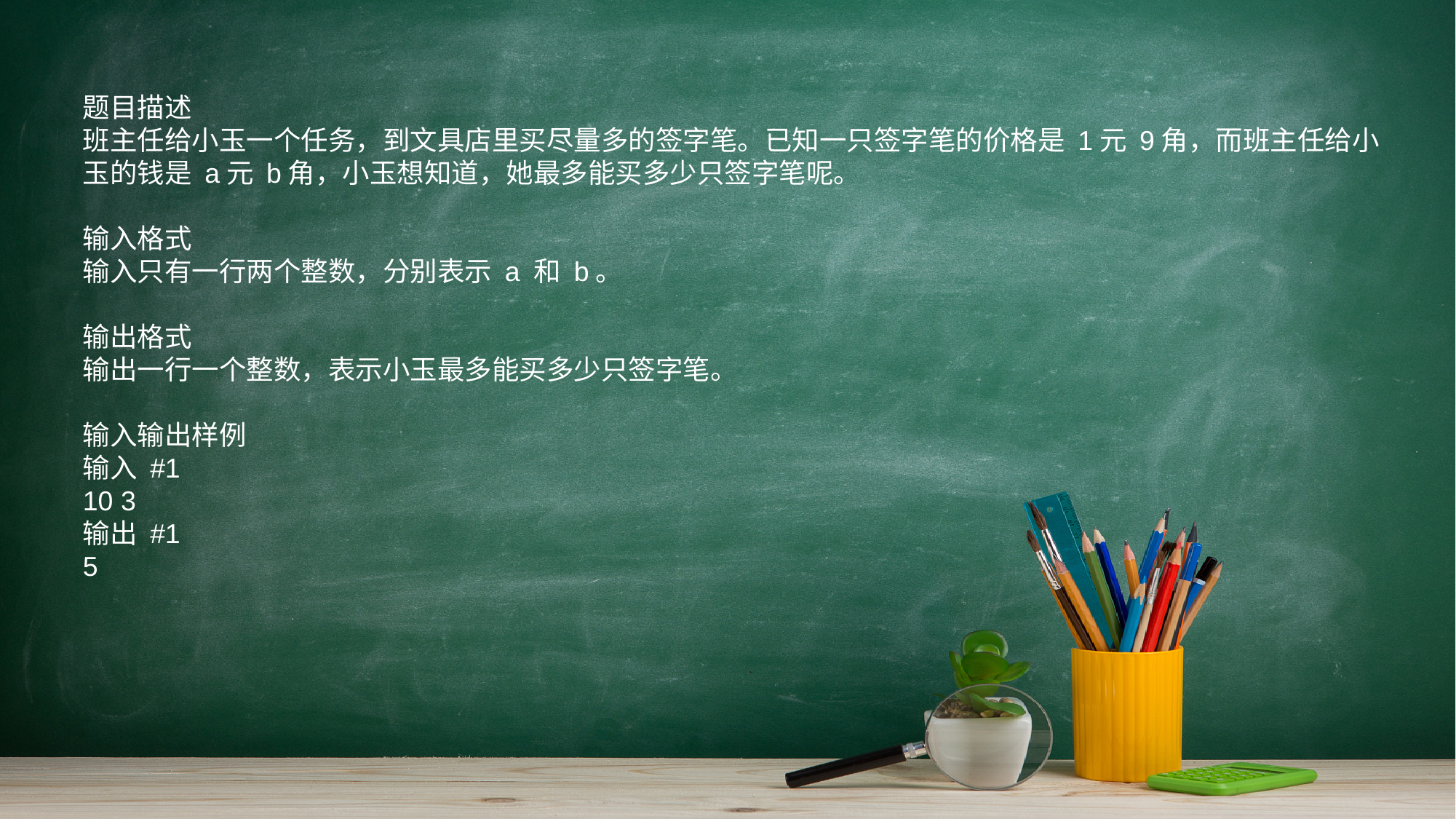

题目描述
班主任给小玉一个任务，到文具店里买尽量多的签字笔。已知一只签字笔的价格是 1元 9角，而班主任给小玉的钱是 a元 b角，小玉想知道，她最多能买多少只签字笔呢。

输入格式
输入只有一行两个整数，分别表示 a 和 b。

输出格式
输出一行一个整数，表示小玉最多能买多少只签字笔。

输入输出样例
输入 #1
10 3
输出 #1
5